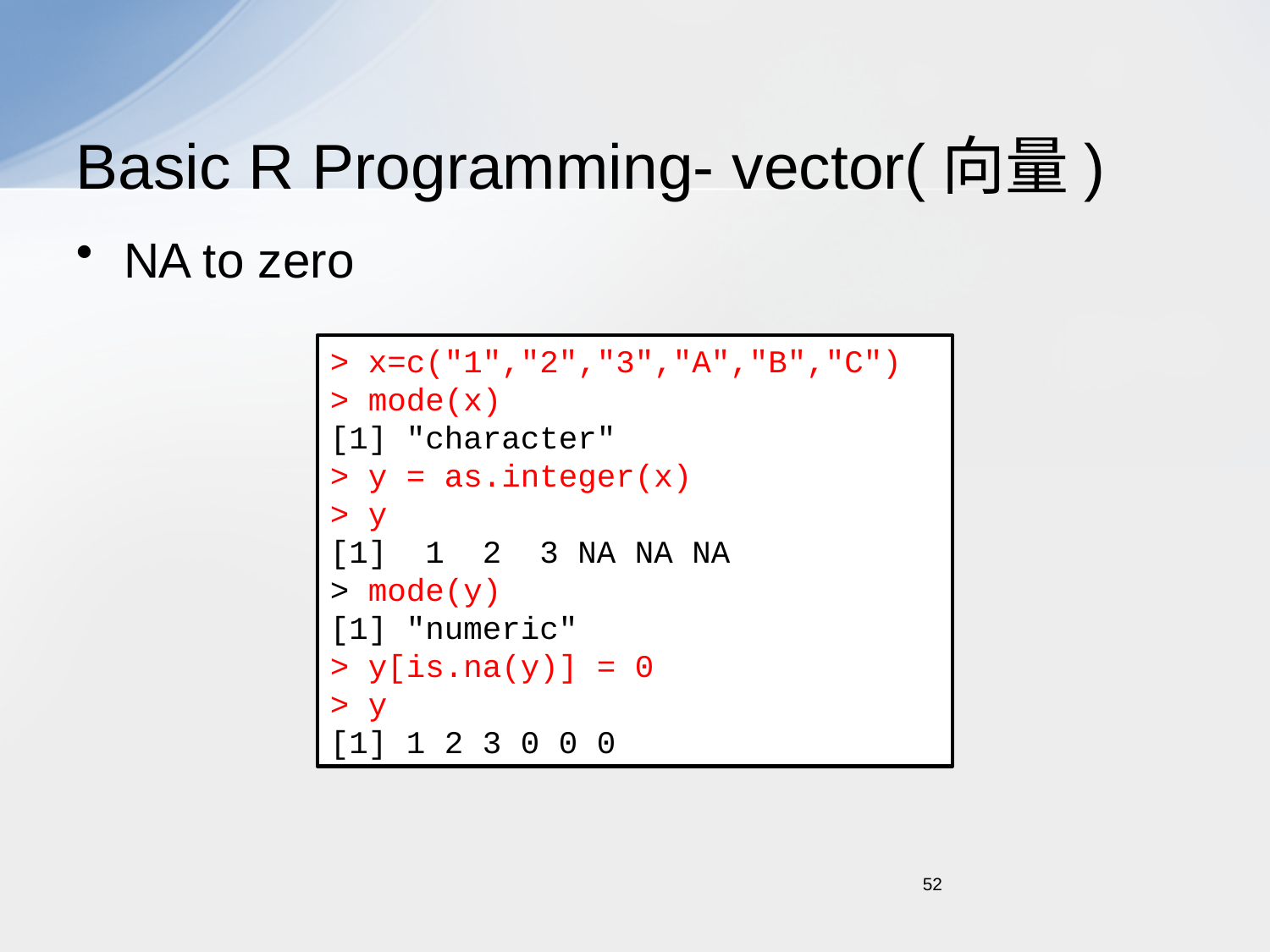

# Basic R Programming- vector(向量)
NA to zero
> x=c("1","2","3","A","B","C")
> mode(x)
[1] "character"
> y = as.integer(x)
> y
[1]  1  2  3 NA NA NA
> mode(y)
[1] "numeric"
> y[is.na(y)] = 0
> y
[1] 1 2 3 0 0 0
52